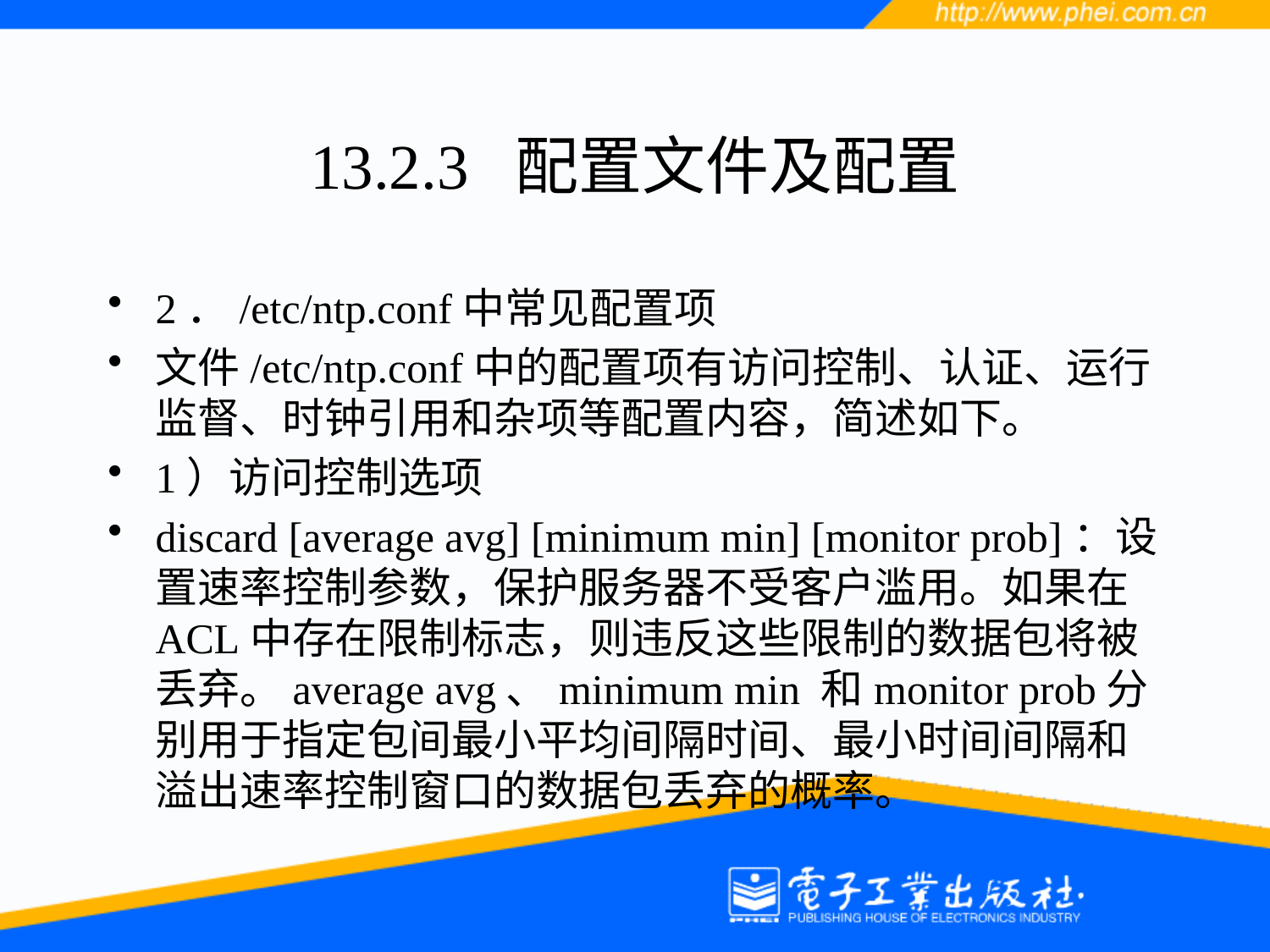

# 13.2.3  配置文件及配置
2．/etc/ntp.conf中常见配置项
文件/etc/ntp.conf中的配置项有访问控制、认证、运行监督、时钟引用和杂项等配置内容，简述如下。
1）访问控制选项
discard [average avg] [minimum min] [monitor prob]：设置速率控制参数，保护服务器不受客户滥用。如果在ACL中存在限制标志，则违反这些限制的数据包将被丢弃。average avg、minimum min 和monitor prob分别用于指定包间最小平均间隔时间、最小时间间隔和溢出速率控制窗口的数据包丢弃的概率。